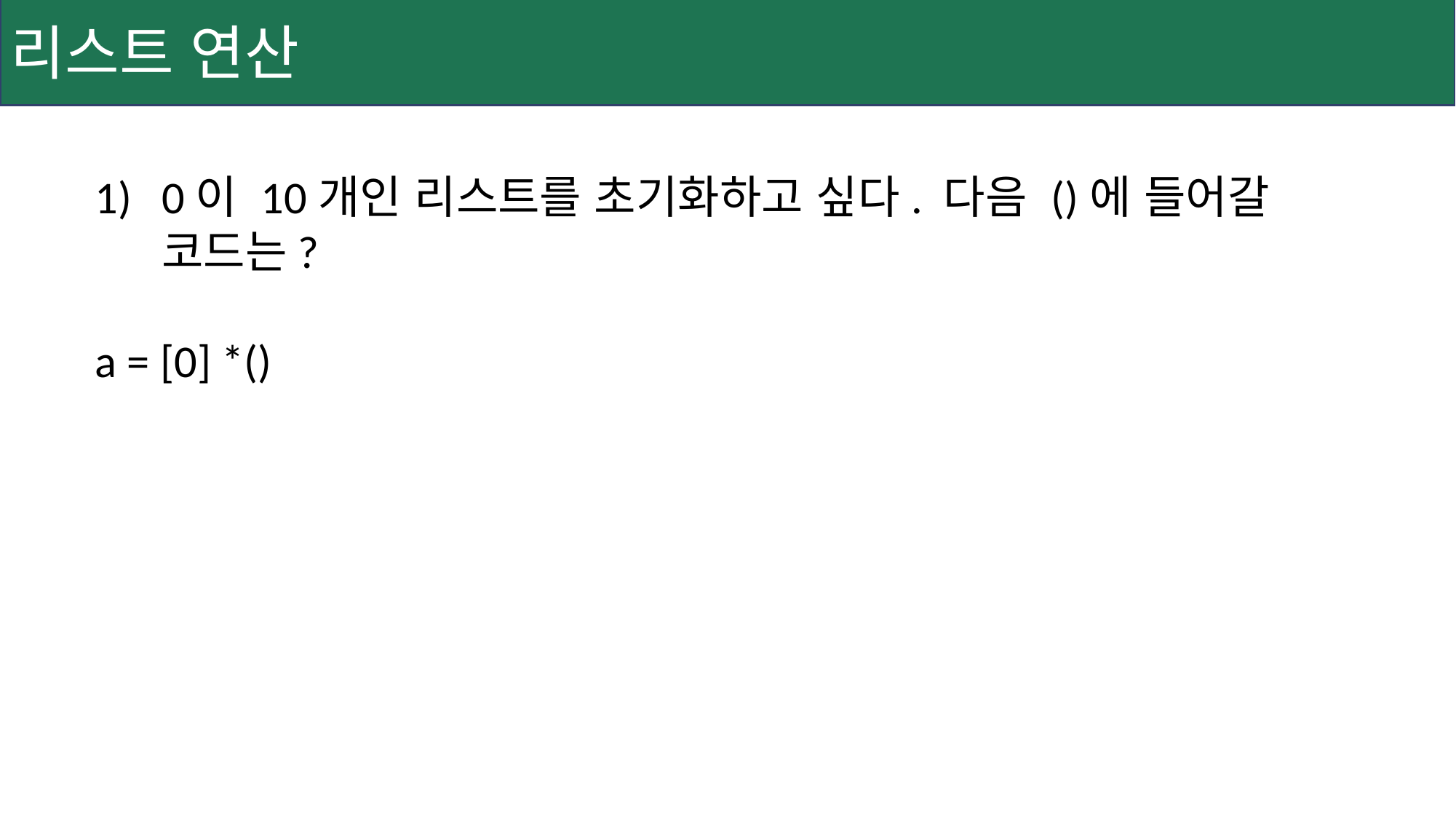

리스트 연산
0이 10개인 리스트를 초기화하고 싶다. 다음 ()에 들어갈 코드는?

a = [0] *()